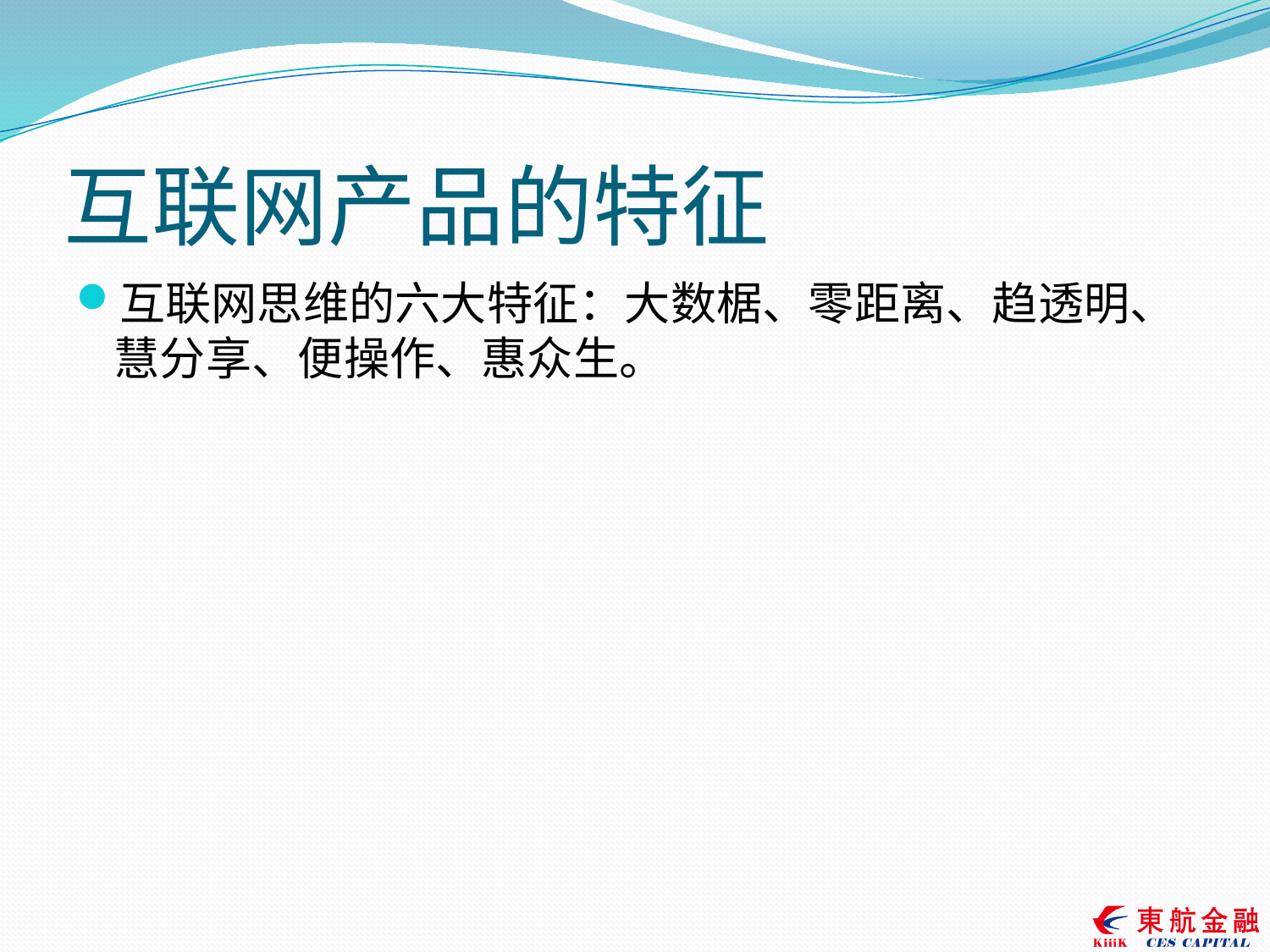

# 互联网产品的特征
互联网思维的六大特征：大数椐、零距离、趋透明、慧分享、便操作、惠众生。